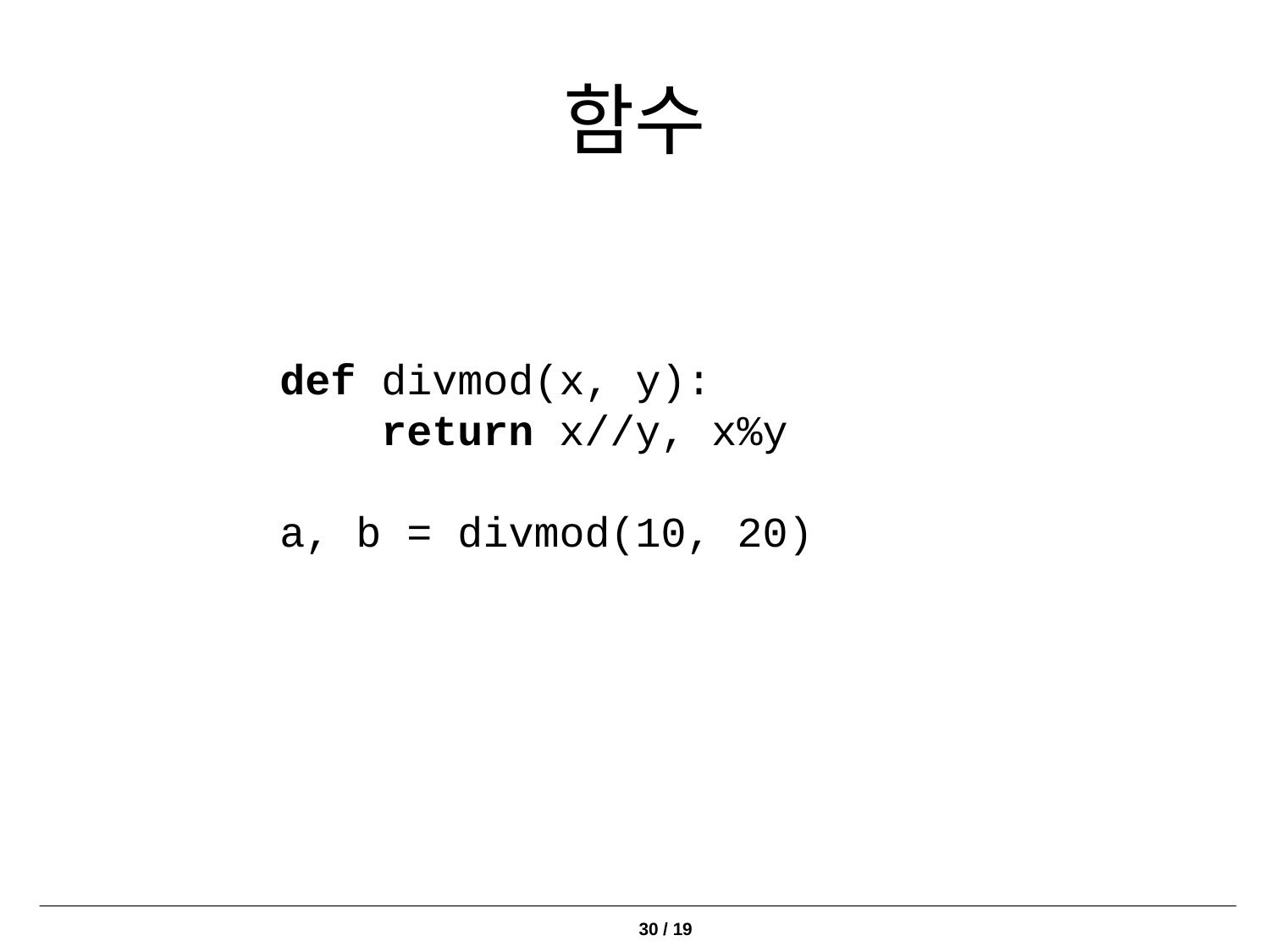

# 함수
def divmod(x, y):
    return x//y, x%y

a, b = divmod(10, 20)